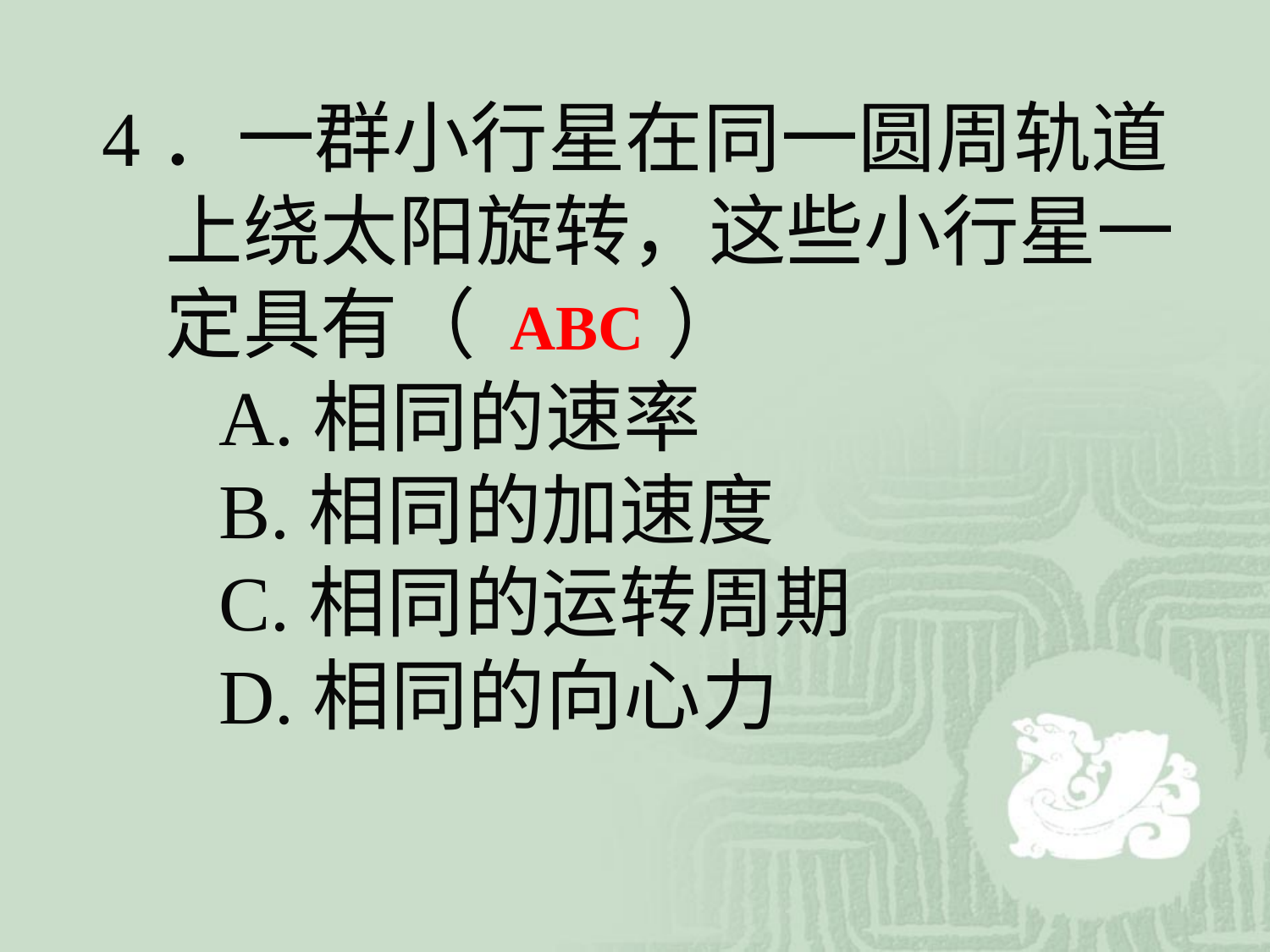

4．一群小行星在同一圆周轨道上绕太阳旋转，这些小行星一定具有（           ）
      A.相同的速率
      B.相同的加速度
      C.相同的运转周期
      D.相同的向心力
 ABC